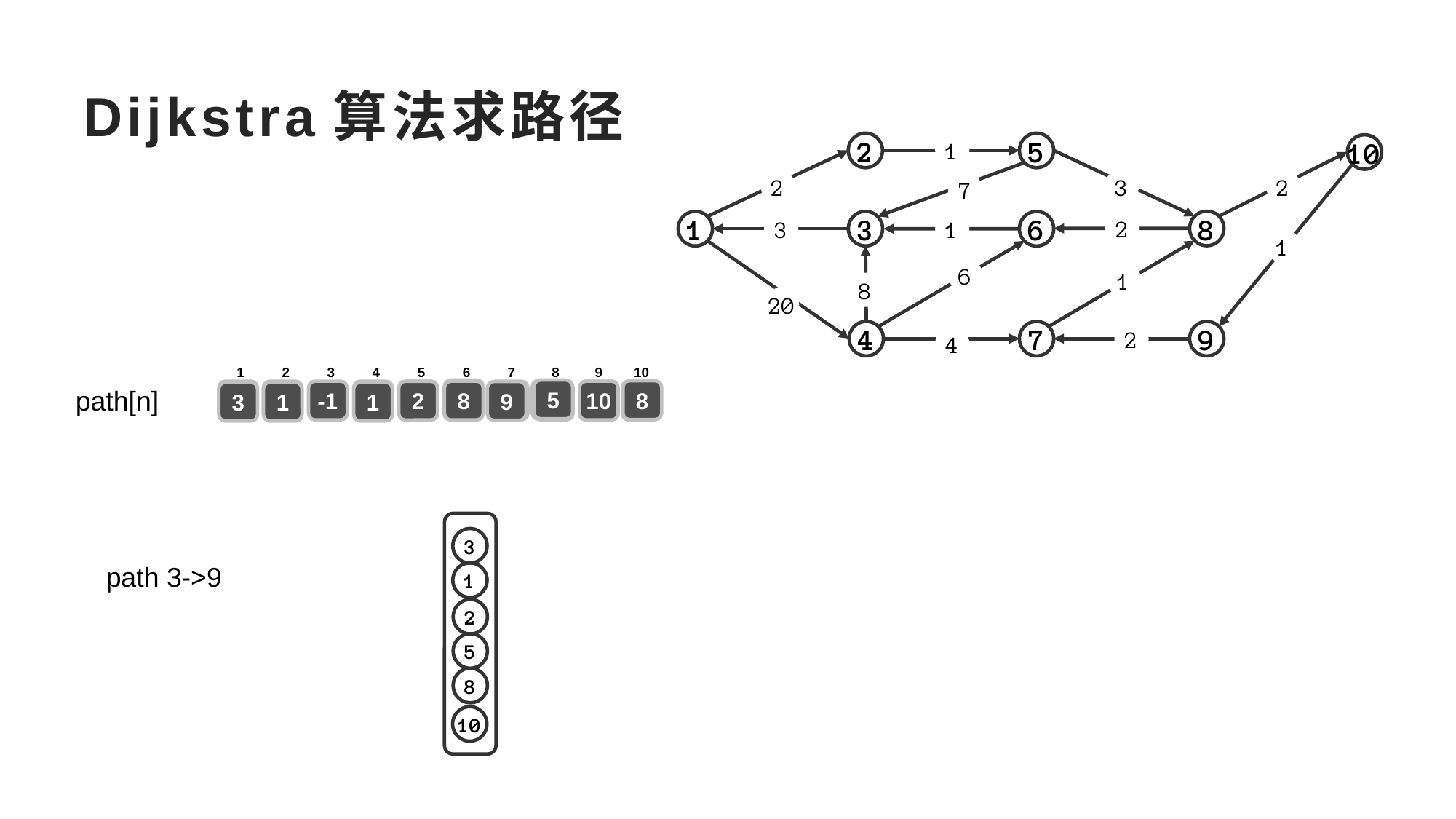

# Dijkstra算法求路径
2
1
5
10
2
3
2
7
2
8
1
3
3
1
6
1
6
1
8
20
4
7
9
2
4
1
2
3
4
5
6
7
8
9
10
path[n]
-1
5
-1
8
-1
-1
-1
-1
-1
5
8
-1
7
-1
10
-1
2
9
3
1
1

3
path 3->9
1
2
5
8
10
3